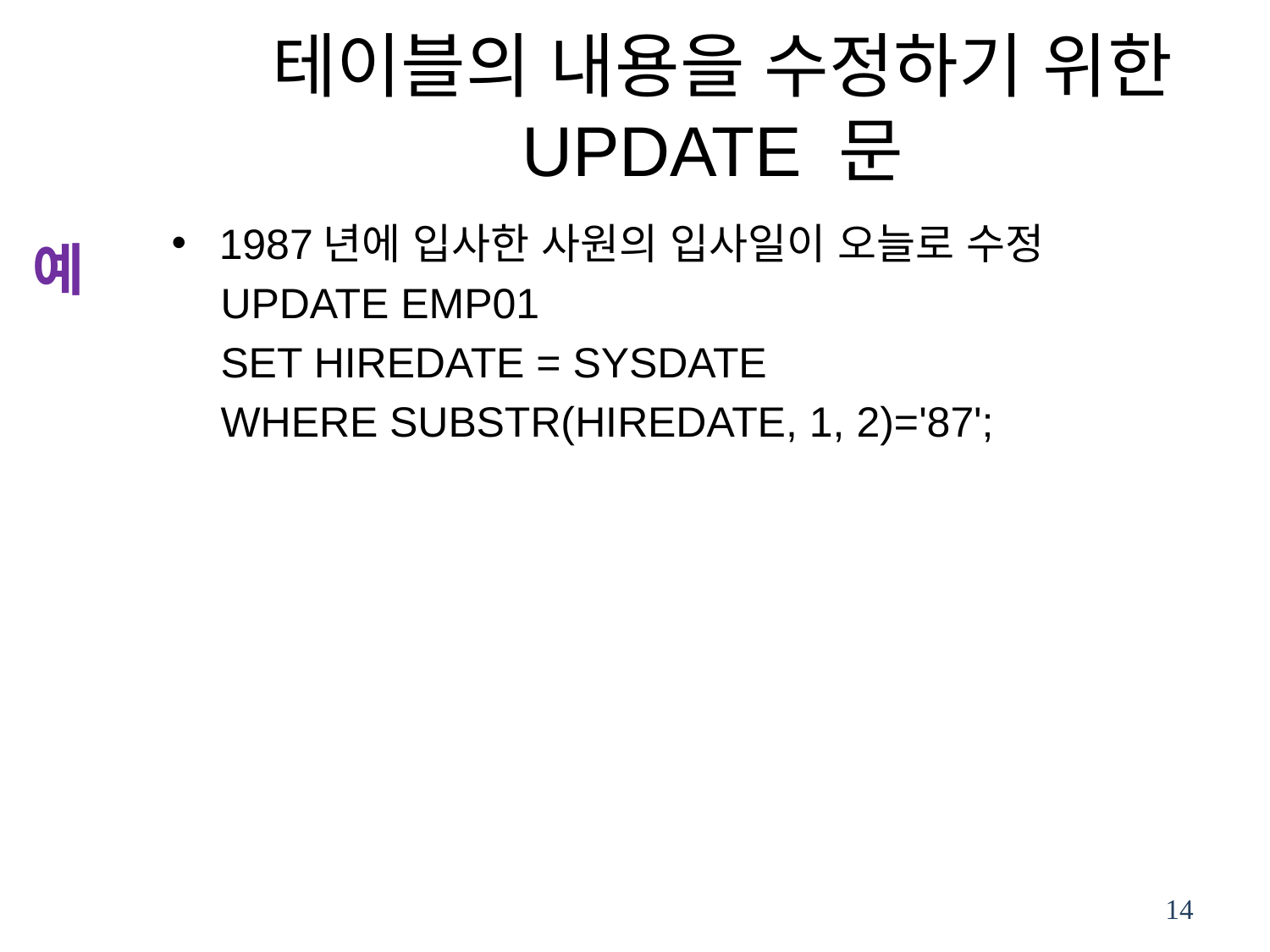

# 테이블의 내용을 수정하기 위한 UPDATE 문
1987년에 입사한 사원의 입사일이 오늘로 수정
UPDATE EMP01
SET HIREDATE = SYSDATE
WHERE SUBSTR(HIREDATE, 1, 2)='87';

예
14